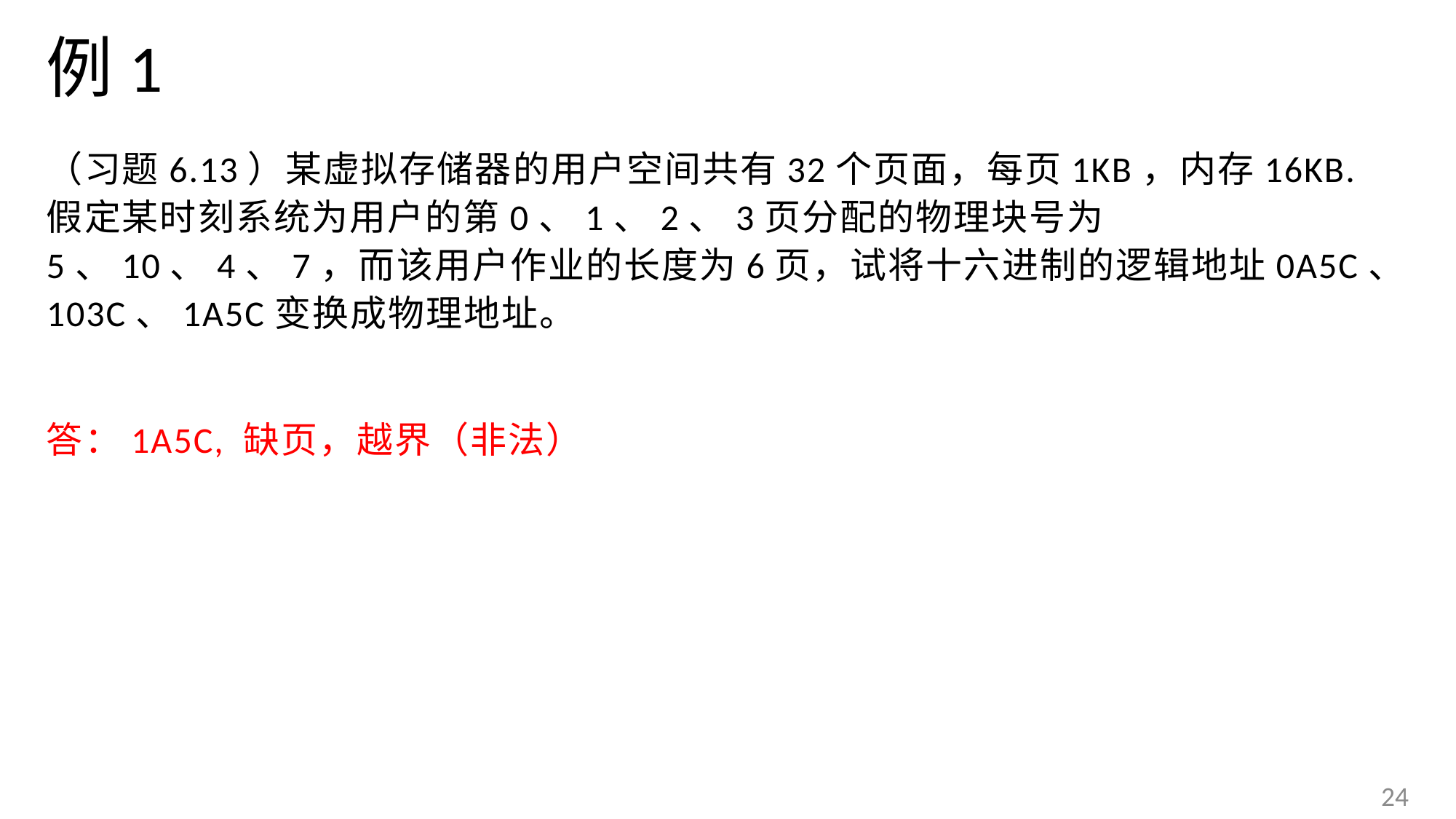

# 例1
（习题6.13）某虚拟存储器的用户空间共有32个页面，每页1KB，内存16KB. 假定某时刻系统为用户的第0、1、2、3页分配的物理块号为5、10、4、7，而该用户作业的长度为6页，试将十六进制的逻辑地址0A5C、103C、1A5C变换成物理地址。

答：1A5C, 缺页，越界（非法）
24